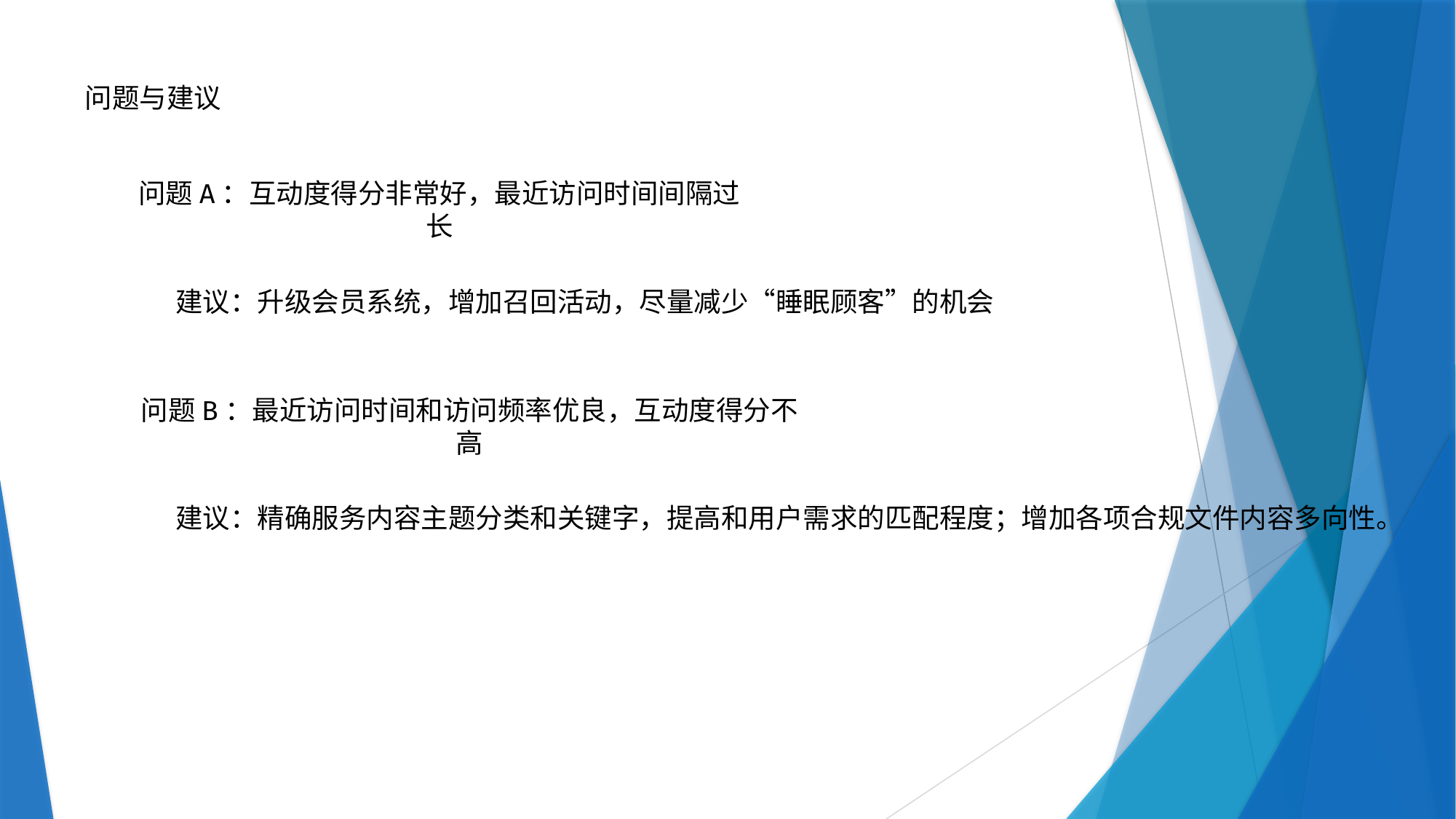

问题与建议
问题A：互动度得分非常好，最近访问时间间隔过长
建议：升级会员系统，增加召回活动，尽量减少“睡眠顾客”的机会
问题B：最近访问时间和访问频率优良，互动度得分不高
建议：精确服务内容主题分类和关键字，提高和用户需求的匹配程度；增加各项合规文件内容多向性。